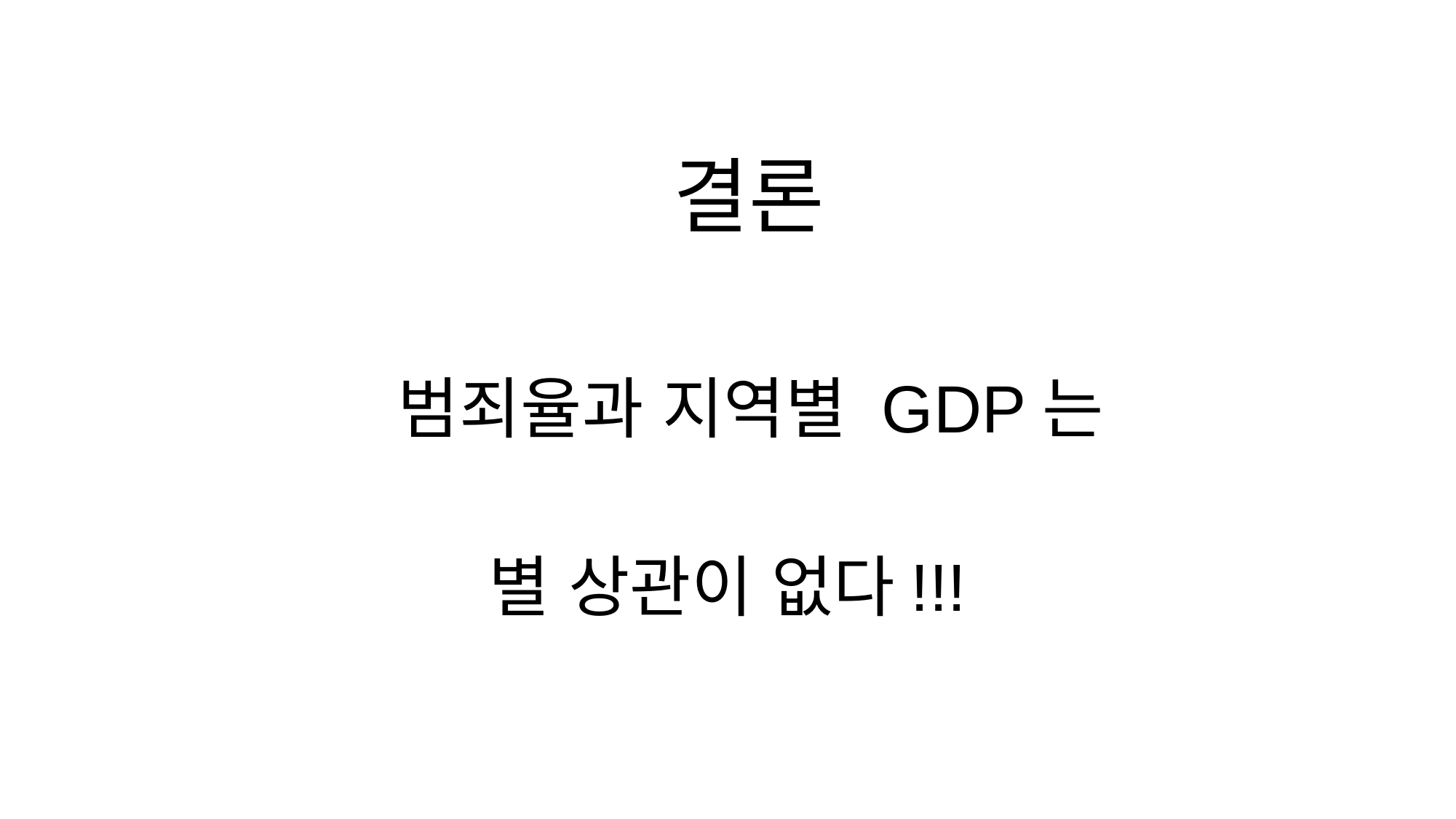

결론

  범죄율과 지역별 GDP는

별 상관이 없다!!!